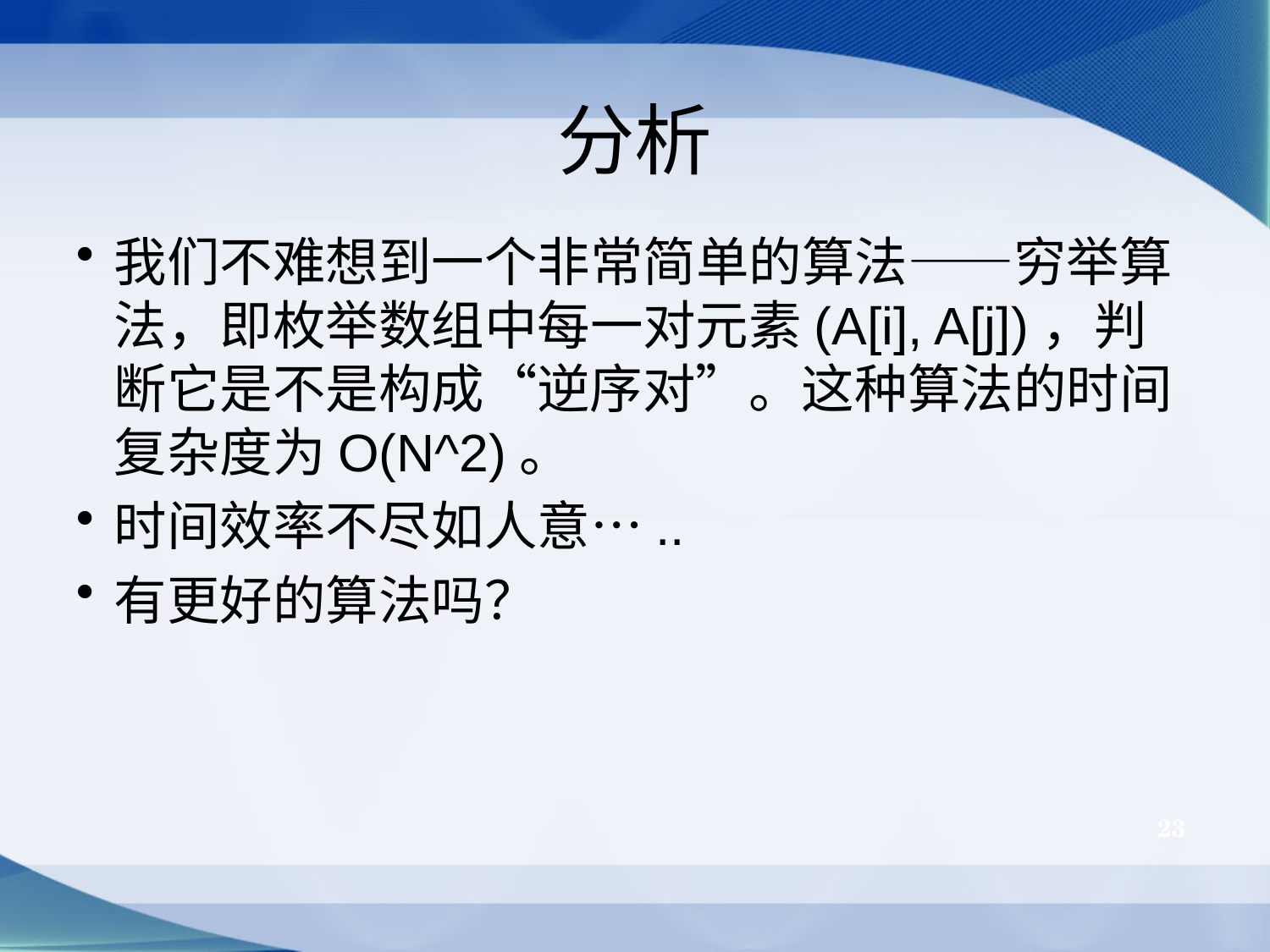

# 分析
我们不难想到一个非常简单的算法——穷举算法，即枚举数组中每一对元素(A[i], A[j])，判断它是不是构成“逆序对”。这种算法的时间复杂度为O(N^2)。
时间效率不尽如人意…..
有更好的算法吗？
23